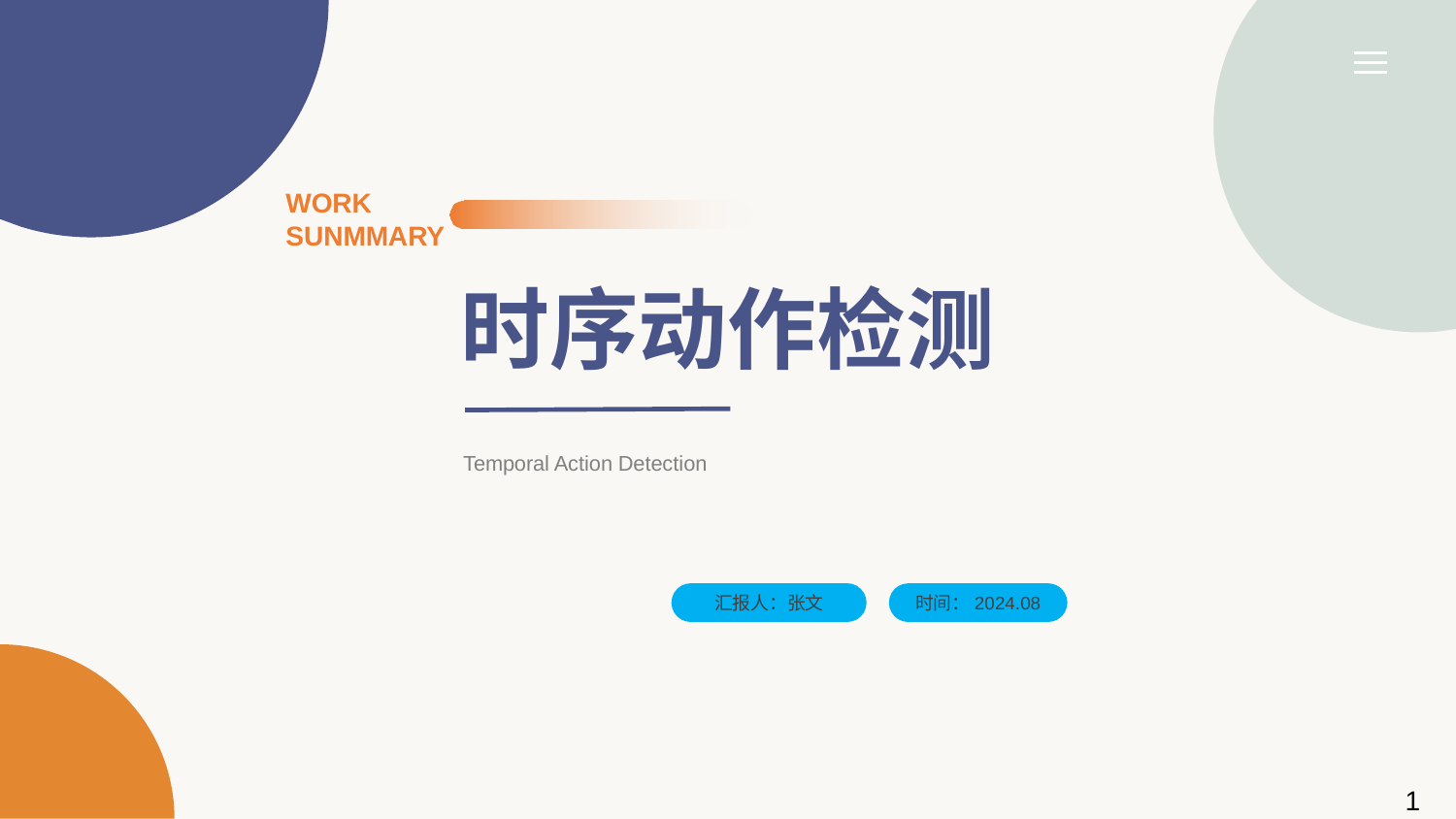

WORK
SUNMMARY

时序动作检测
Temporal Action Detection
汇报人：张文
时间：2024.08
1